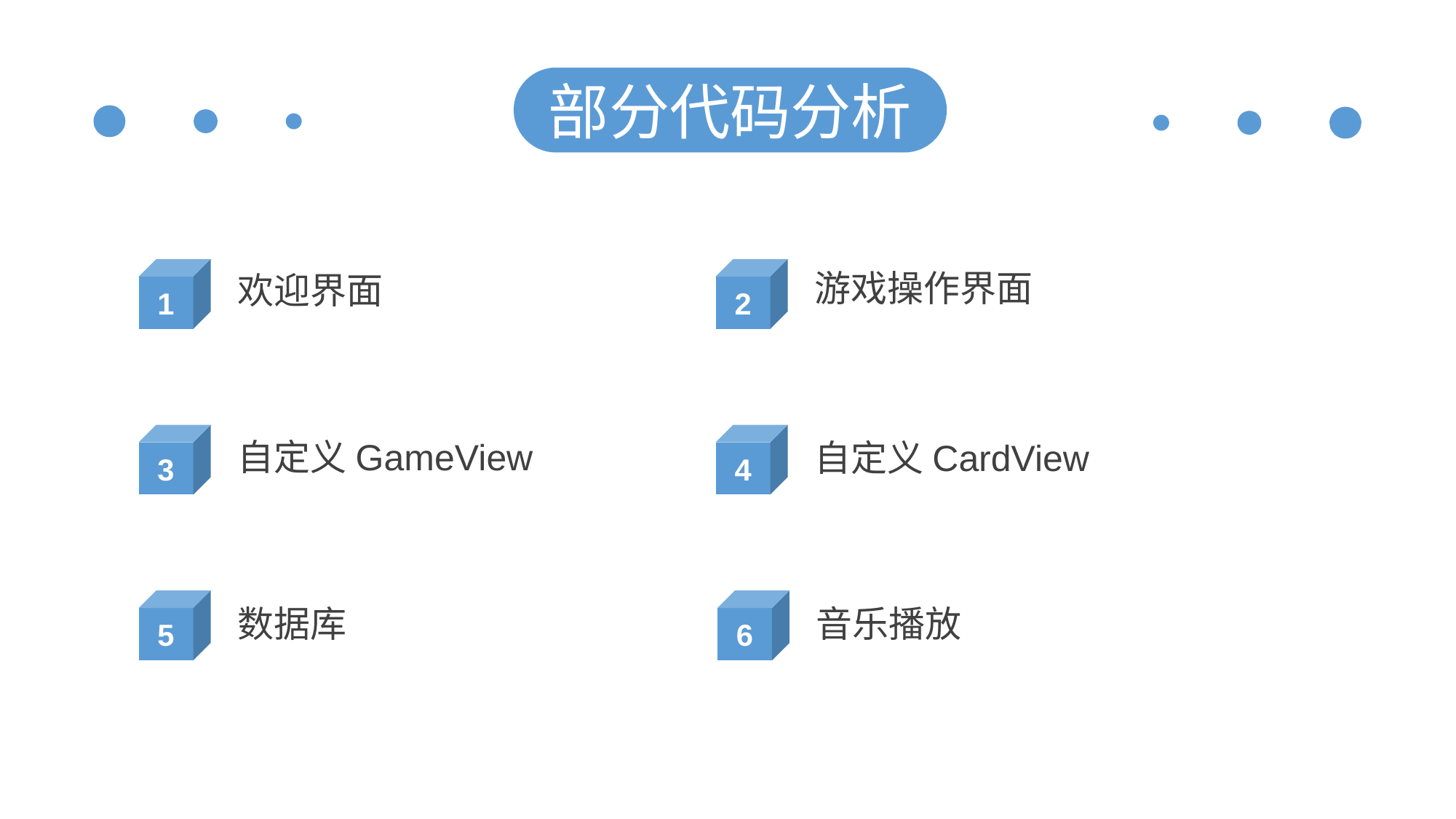

部分代码分析
游戏操作界面
欢迎界面
1
2
自定义GameView
自定义CardView
3
4
数据库
音乐播放
5
6